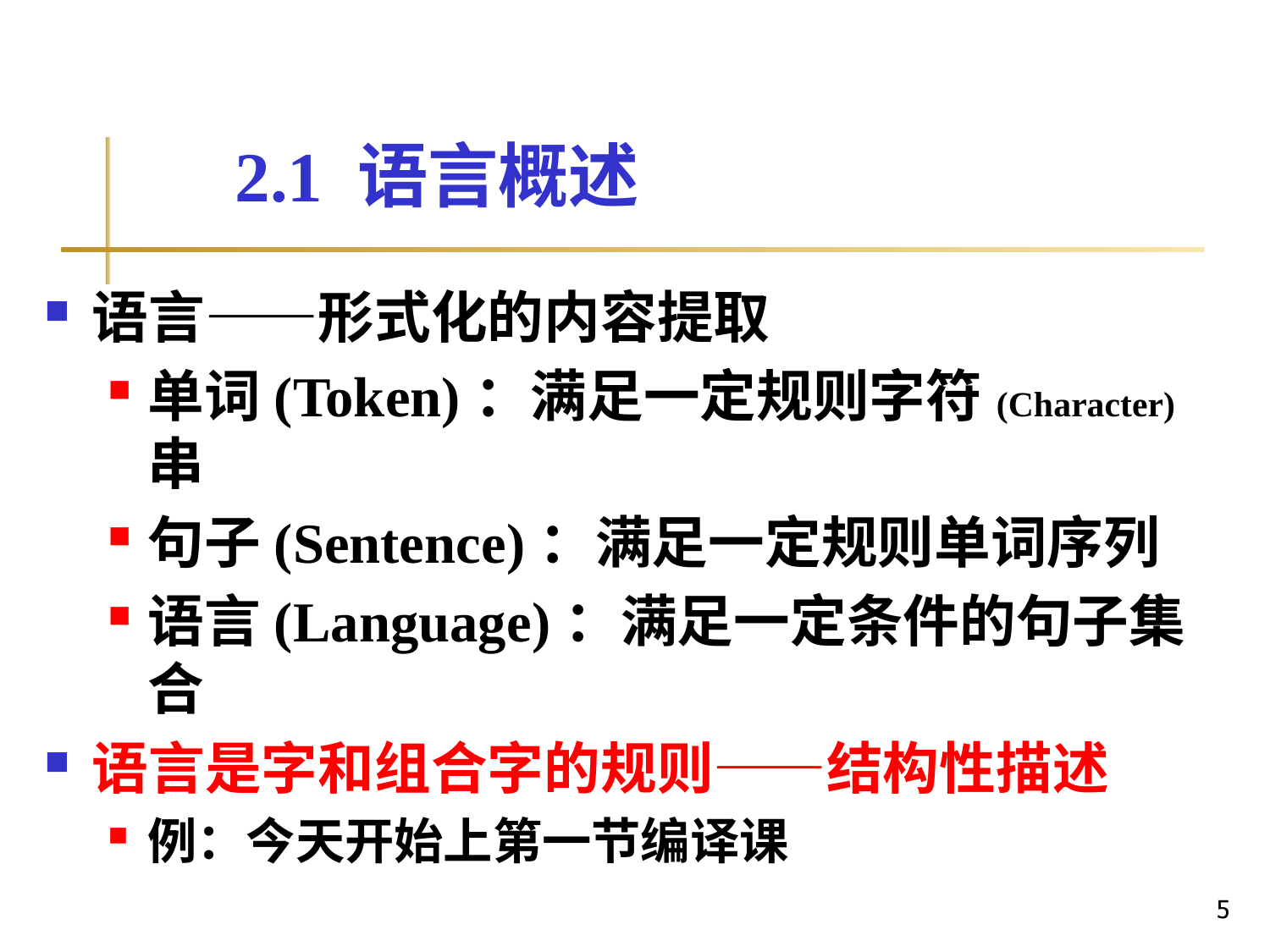

# 2.1 语言概述
语言——形式化的内容提取
单词(Token)：满足一定规则字符(Character)串
句子(Sentence)：满足一定规则单词序列
语言(Language)：满足一定条件的句子集合
语言是字和组合字的规则——结构性描述
例：今天开始上第一节编译课
5